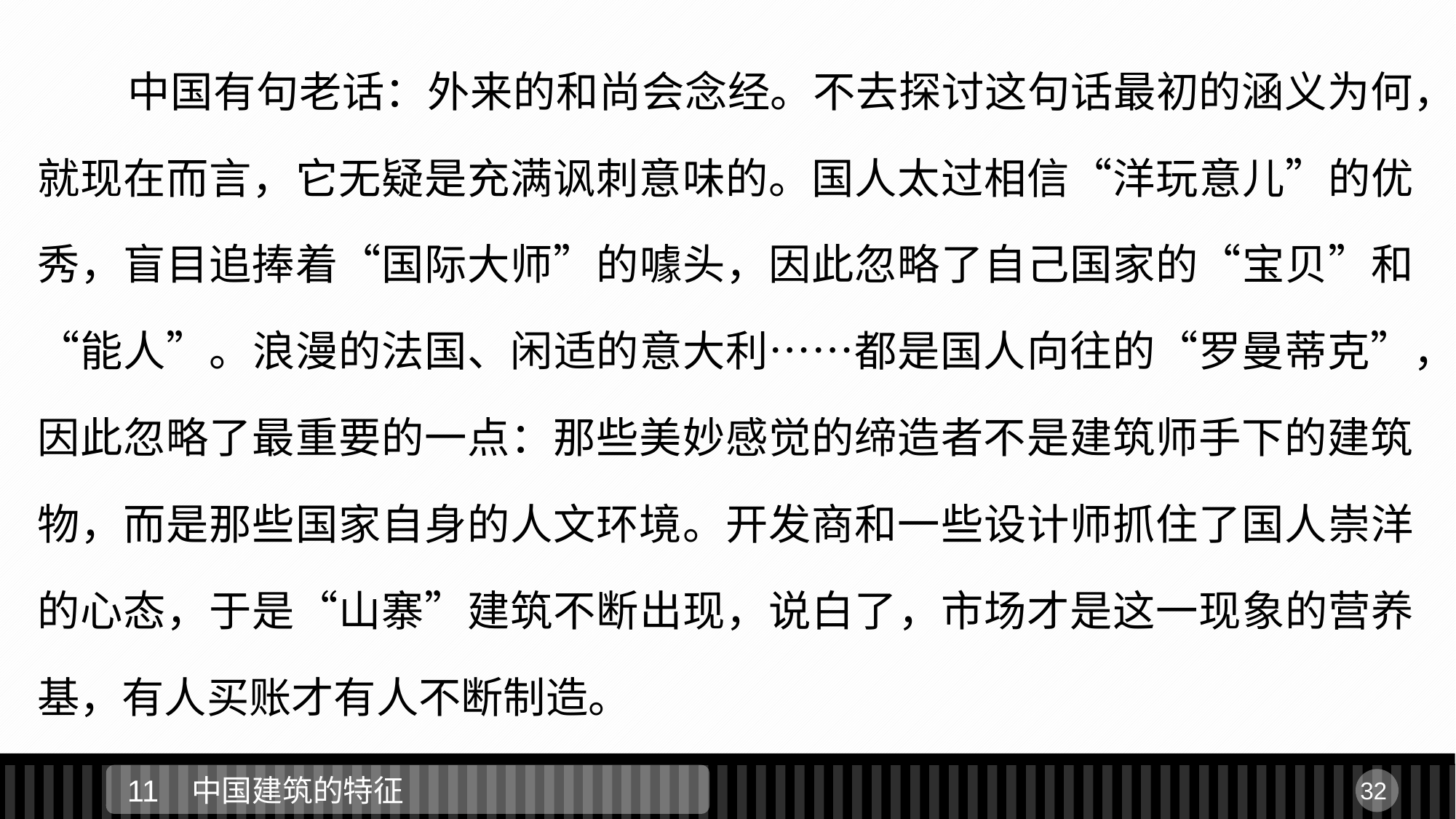

中国有句老话：外来的和尚会念经。不去探讨这句话最初的涵义为何，就现在而言，它无疑是充满讽刺意味的。国人太过相信“洋玩意儿”的优秀，盲目追捧着“国际大师”的噱头，因此忽略了自己国家的“宝贝”和“能人”。浪漫的法国、闲适的意大利……都是国人向往的“罗曼蒂克”，因此忽略了最重要的一点：那些美妙感觉的缔造者不是建筑师手下的建筑物，而是那些国家自身的人文环境。开发商和一些设计师抓住了国人崇洋的心态，于是“山寨”建筑不断出现，说白了，市场才是这一现象的营养基，有人买账才有人不断制造。